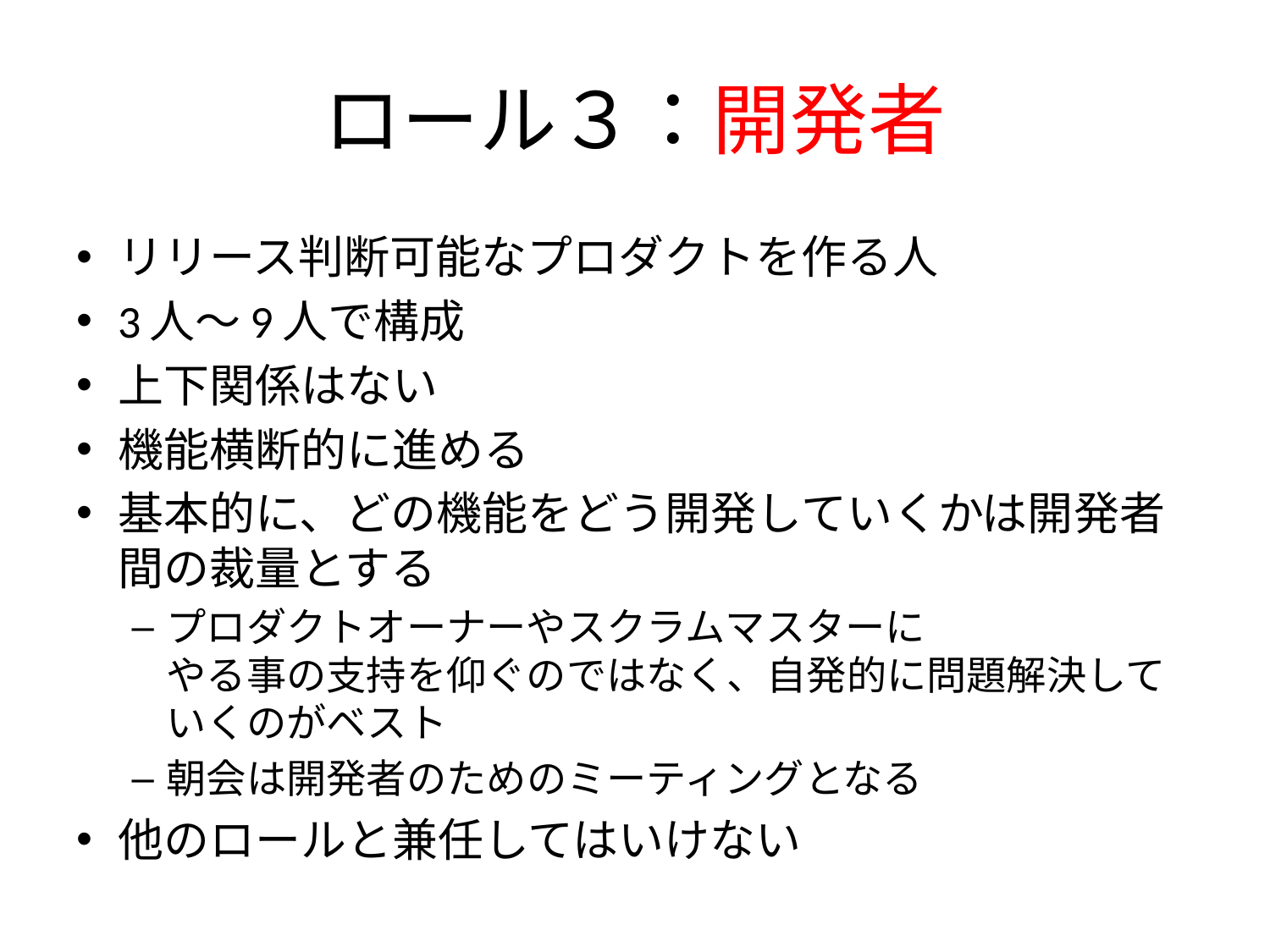

# ロール３：開発者
リリース判断可能なプロダクトを作る人
3人～9人で構成
上下関係はない
機能横断的に進める
基本的に、どの機能をどう開発していくかは開発者間の裁量とする
プロダクトオーナーやスクラムマスターに
やる事の支持を仰ぐのではなく、自発的に問題解決していくのがベスト
朝会は開発者のためのミーティングとなる
他のロールと兼任してはいけない